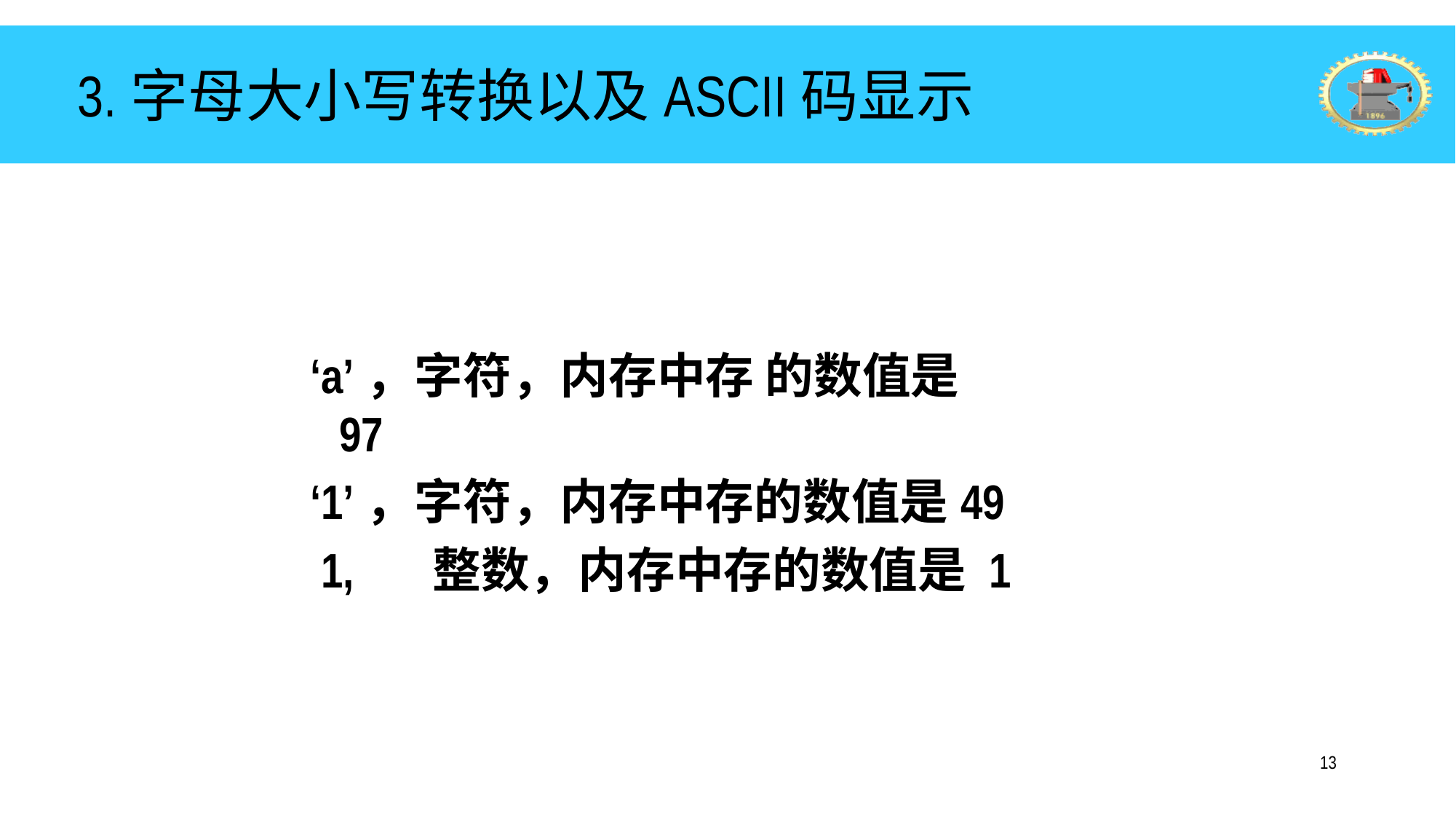

# 3.字母大小写转换以及ASCII码显示
‘a’，字符，内存中存 的数值是 97
‘1’，字符，内存中存的数值是49
 1,      整数，内存中存的数值是 1

13